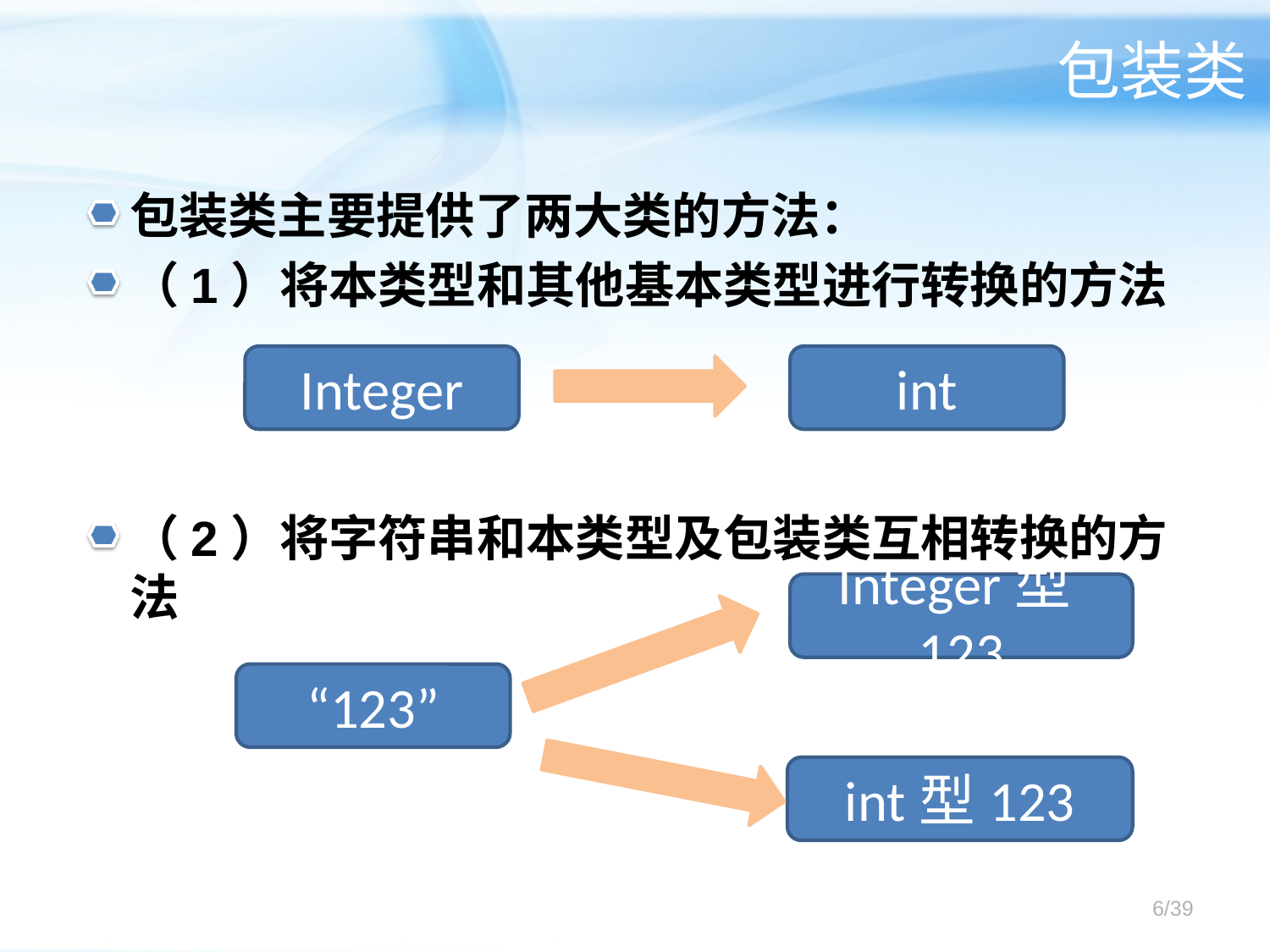

# 包装类
包装类主要提供了两大类的方法：
（1）将本类型和其他基本类型进行转换的方法

（2）将字符串和本类型及包装类互相转换的方法

Integer
int

Integer型123

“123”

int型123

6/39